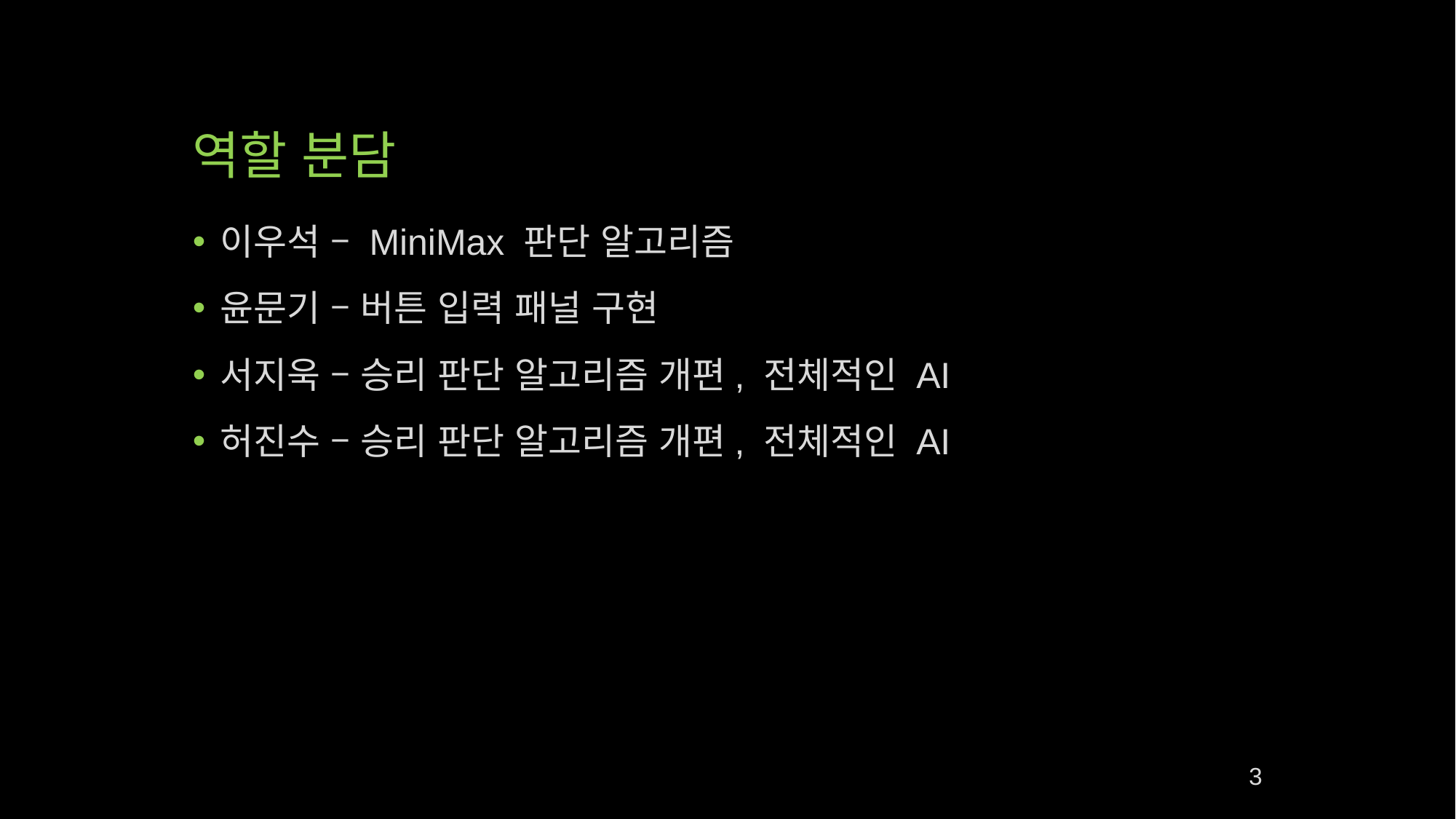

# 역할 분담
이우석 – MiniMax 판단 알고리즘
윤문기 – 버튼 입력 패널 구현
서지욱 – 승리 판단 알고리즘 개편, 전체적인 AI
허진수 – 승리 판단 알고리즘 개편, 전체적인 AI
3